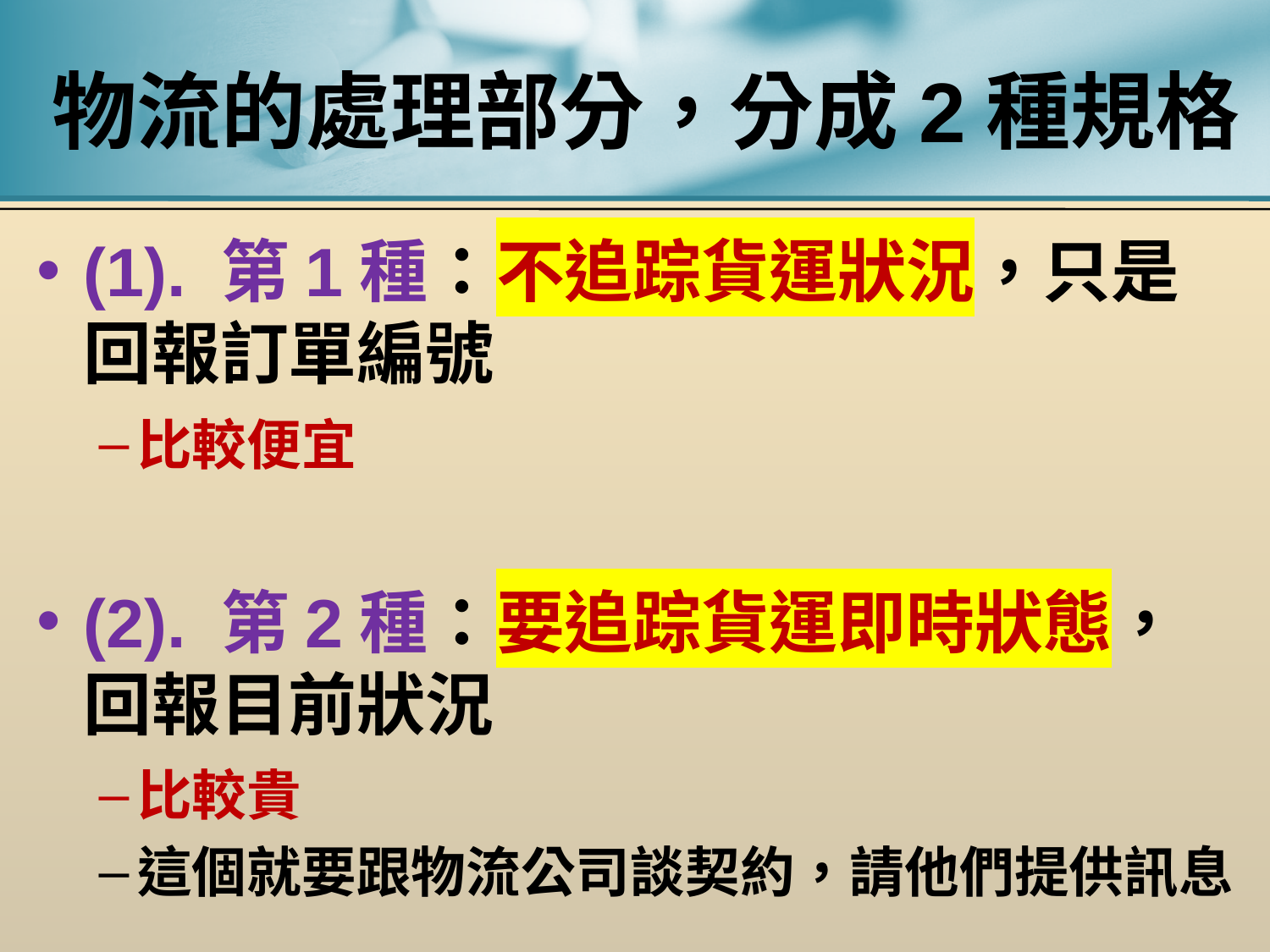

# 物流的處理部分，分成2種規格
(1). 第1種：不追踪貨運狀況，只是回報訂單編號
比較便宜

(2). 第2種：要追踪貨運即時狀態，回報目前狀況
比較貴
這個就要跟物流公司談契約，請他們提供訊息